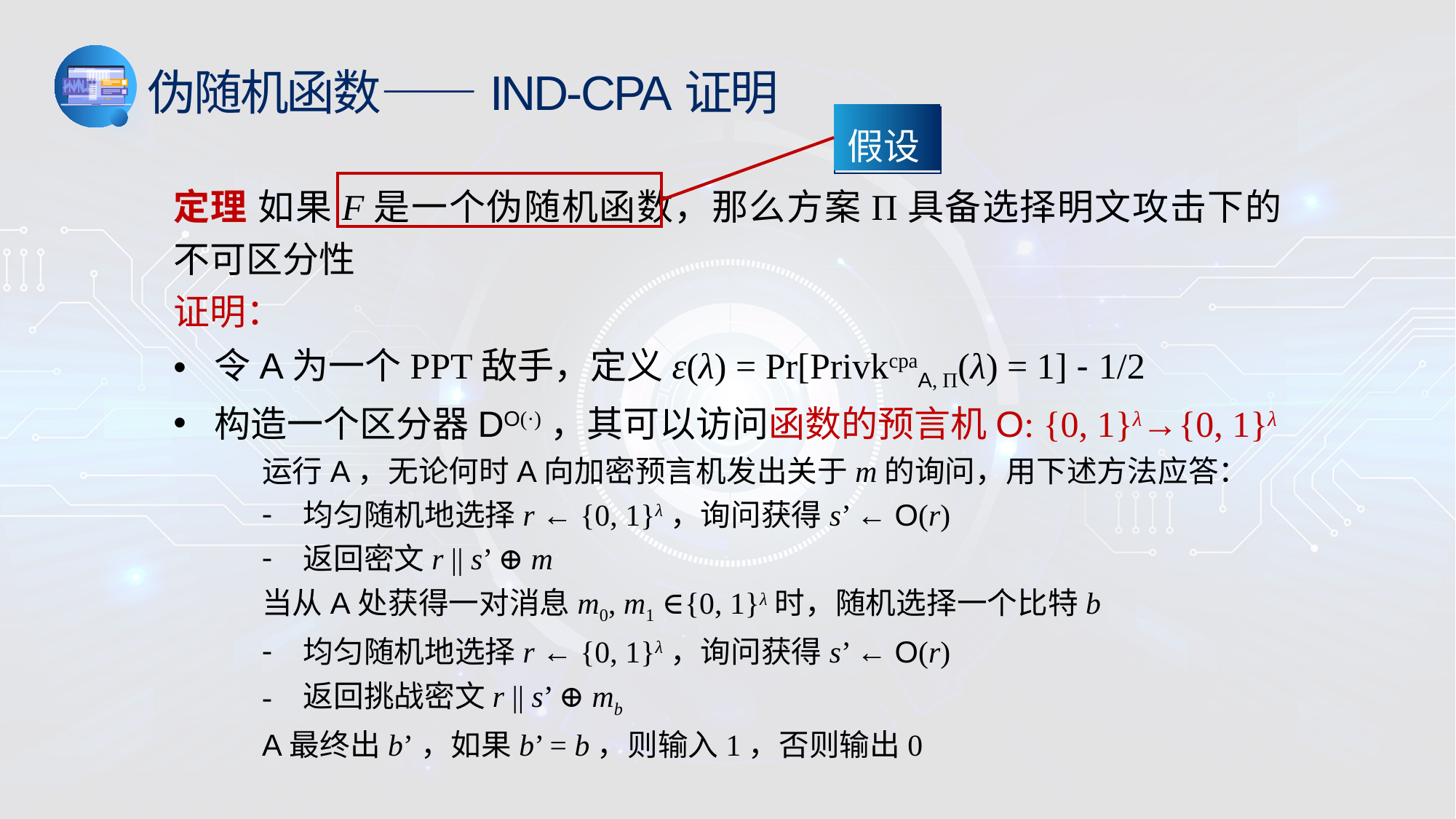

伪随机函数——IND-CPA证明

假设
定理 如果F是一个伪随机函数，那么方案Π具备选择明文攻击下的不可区分性
证明：
令A为一个PPT敌手，定义ε(λ) = Pr[PrivkcpaA, Π(λ) = 1] - 1/2
构造一个区分器DO(·)，其可以访问函数的预言机O: {0, 1}λ→{0, 1}λ
运行A，无论何时A向加密预言机发出关于m的询问，用下述方法应答：
均匀随机地选择r ← {0, 1}λ，询问获得s’ ← O(r)
返回密文r || s’ ⊕ m
当从A处获得一对消息m0, m1 ∈{0, 1}λ时，随机选择一个比特b
均匀随机地选择r ← {0, 1}λ，询问获得s’ ← O(r)
返回挑战密文r || s’ ⊕ mb
A最终出b’，如果b’ = b，则输入1，否则输出0